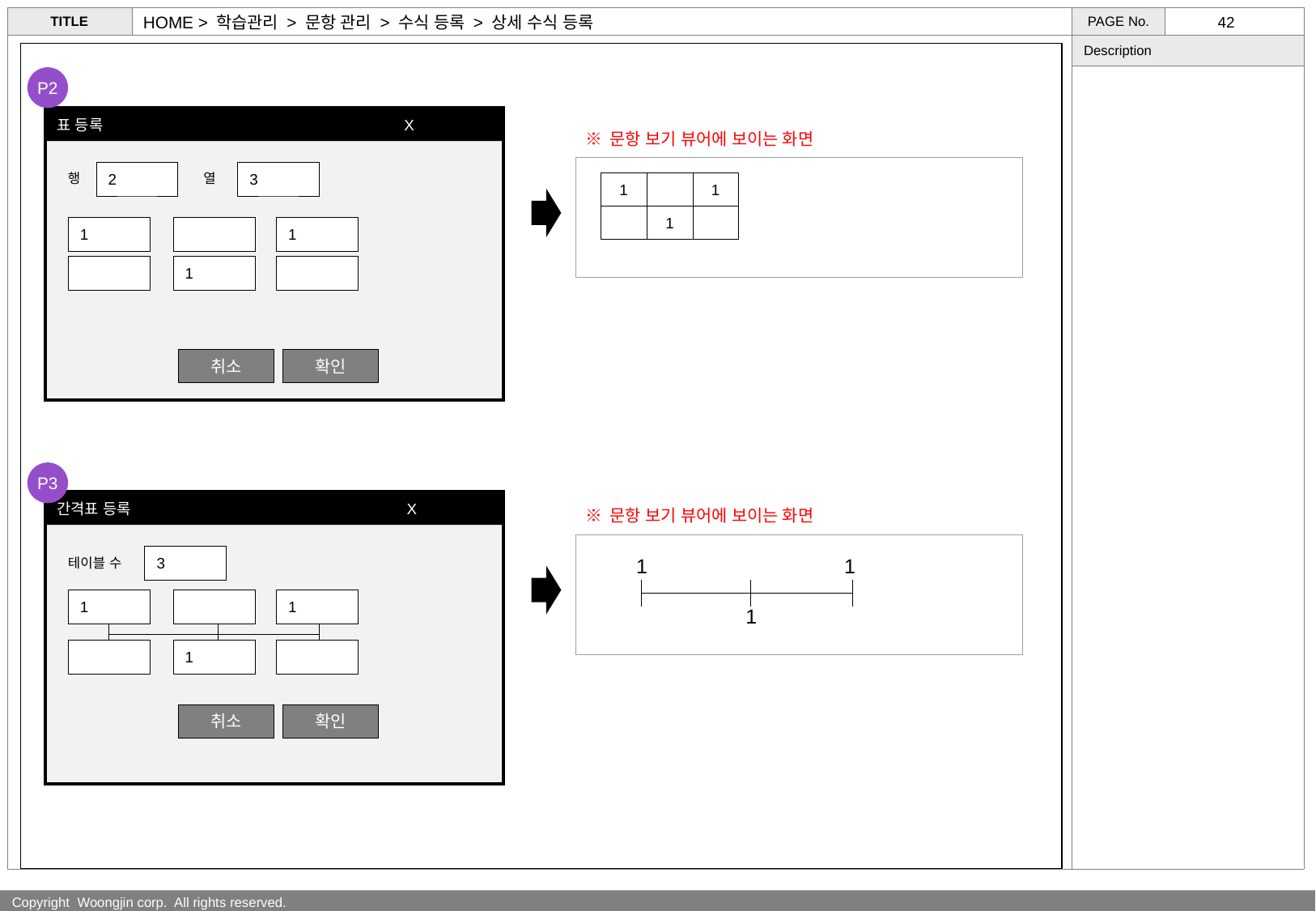

# HOME > 학습관리 > 문항 관리 > 수식 등록 > 상세 수식 등록
P2
표 등록                                                                      X
|  |
| --- |
※ 문항 보기 뷰어에 보이는 화면

2
3
행
열
1

1

1

1

1

1

취소
확인
P3
간격표 등록                                                                X
|  |
| --- |
※ 문항 보기 뷰어에 보이는 화면

3
1
1
테이블 수

1

1
1

1

취소
확인